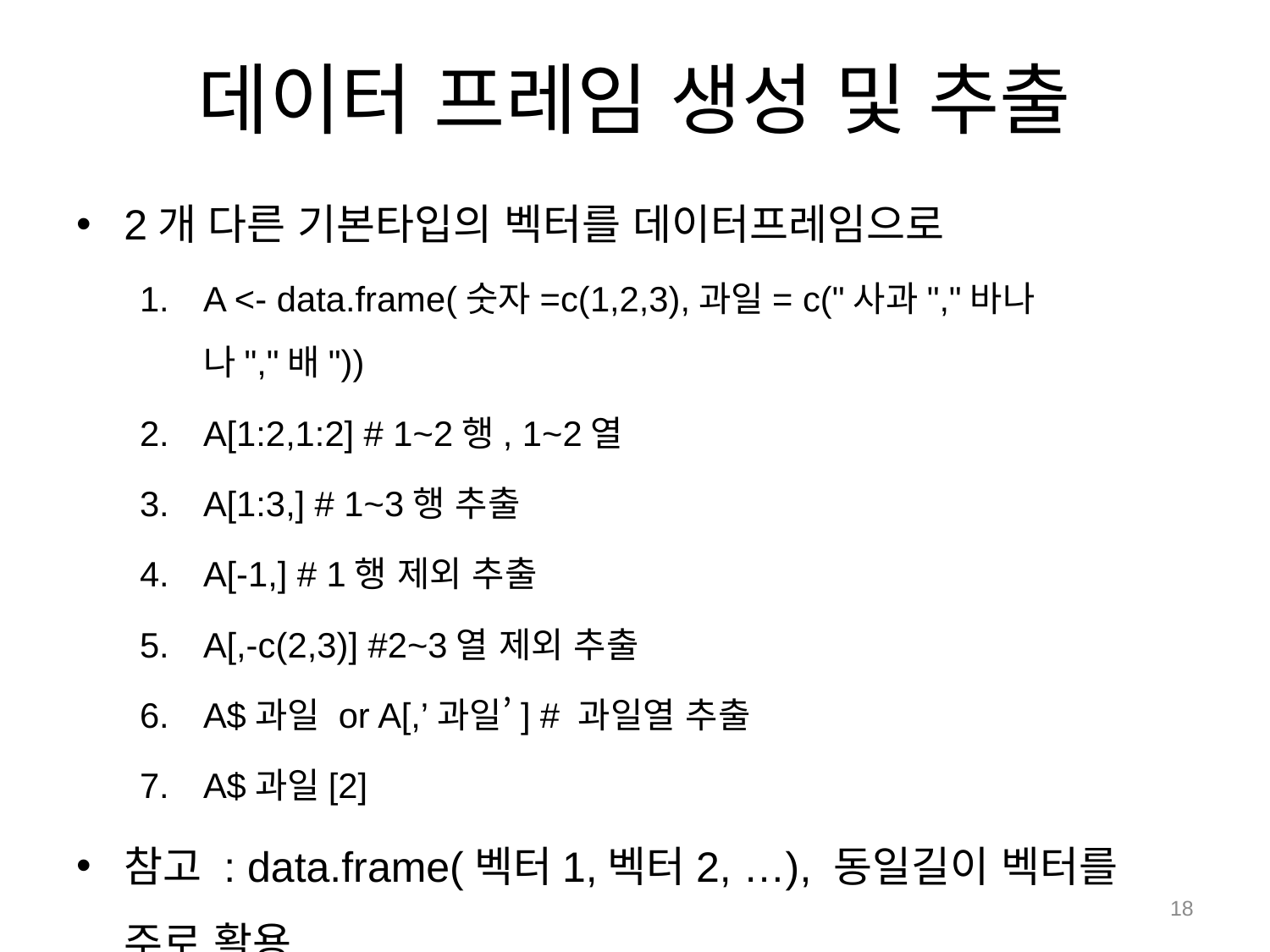

# 데이터 프레임 생성 및 추출
2개 다른 기본타입의 벡터를 데이터프레임으로
A <- data.frame(숫자=c(1,2,3),과일= c("사과","바나나","배"))
A[1:2,1:2] # 1~2행, 1~2열
A[1:3,] # 1~3행 추출
A[-1,] # 1행 제외 추출
A[,-c(2,3)] #2~3열 제외 추출
A$과일 or A[,’과일’] # 과일열 추출
A$과일[2]
참고 : data.frame(벡터1,벡터2, …), 동일길이 벡터를 주로 활용

18